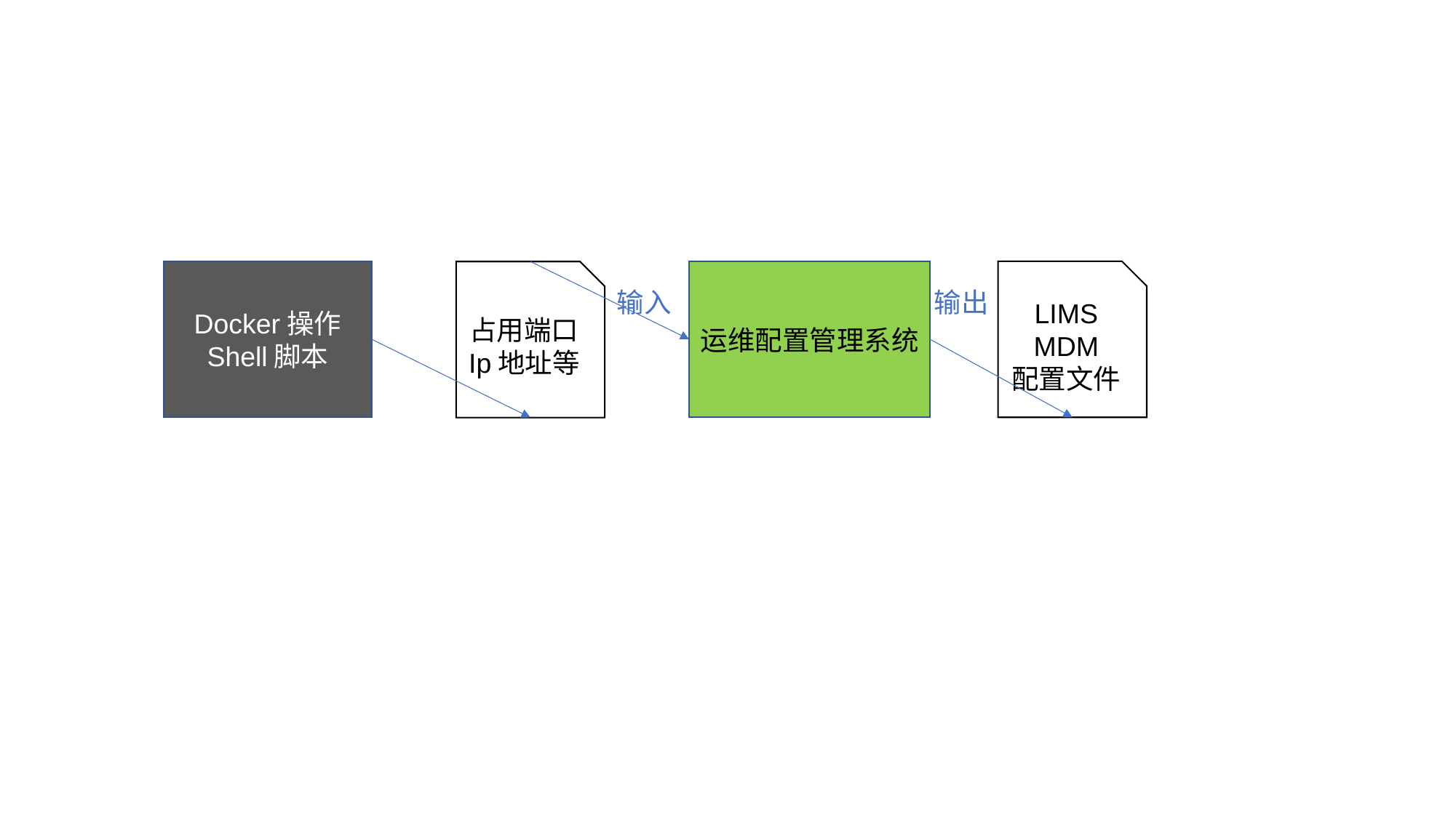

Docker操作 Shell脚本
运维配置管理系统
LIMS
MDM
配置文件
占用端口
Ip地址等
输入
输出